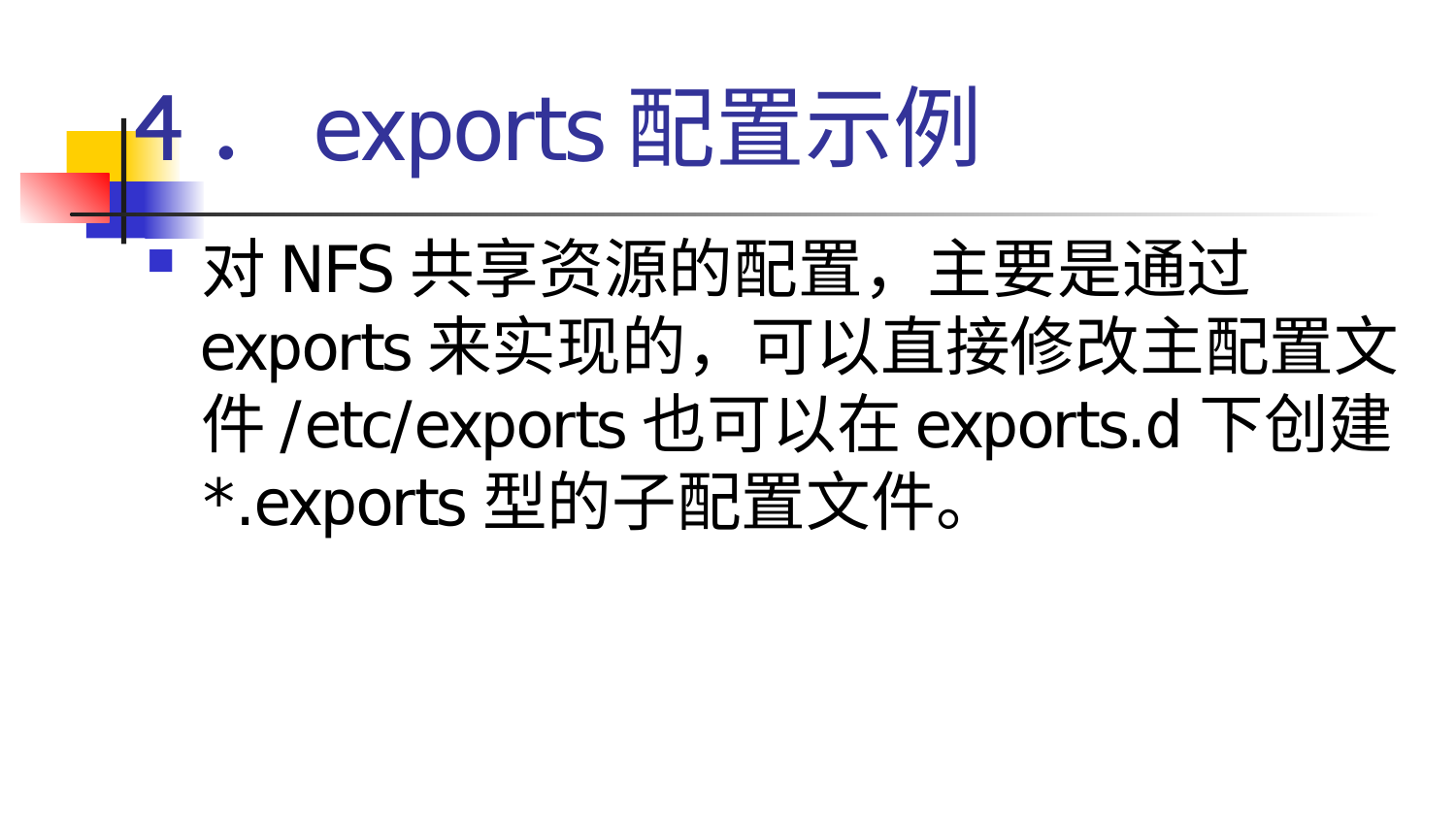

# 4．exports配置示例
对NFS共享资源的配置，主要是通过exports来实现的，可以直接修改主配置文件/etc/exports也可以在exports.d下创建*.exports型的子配置文件。